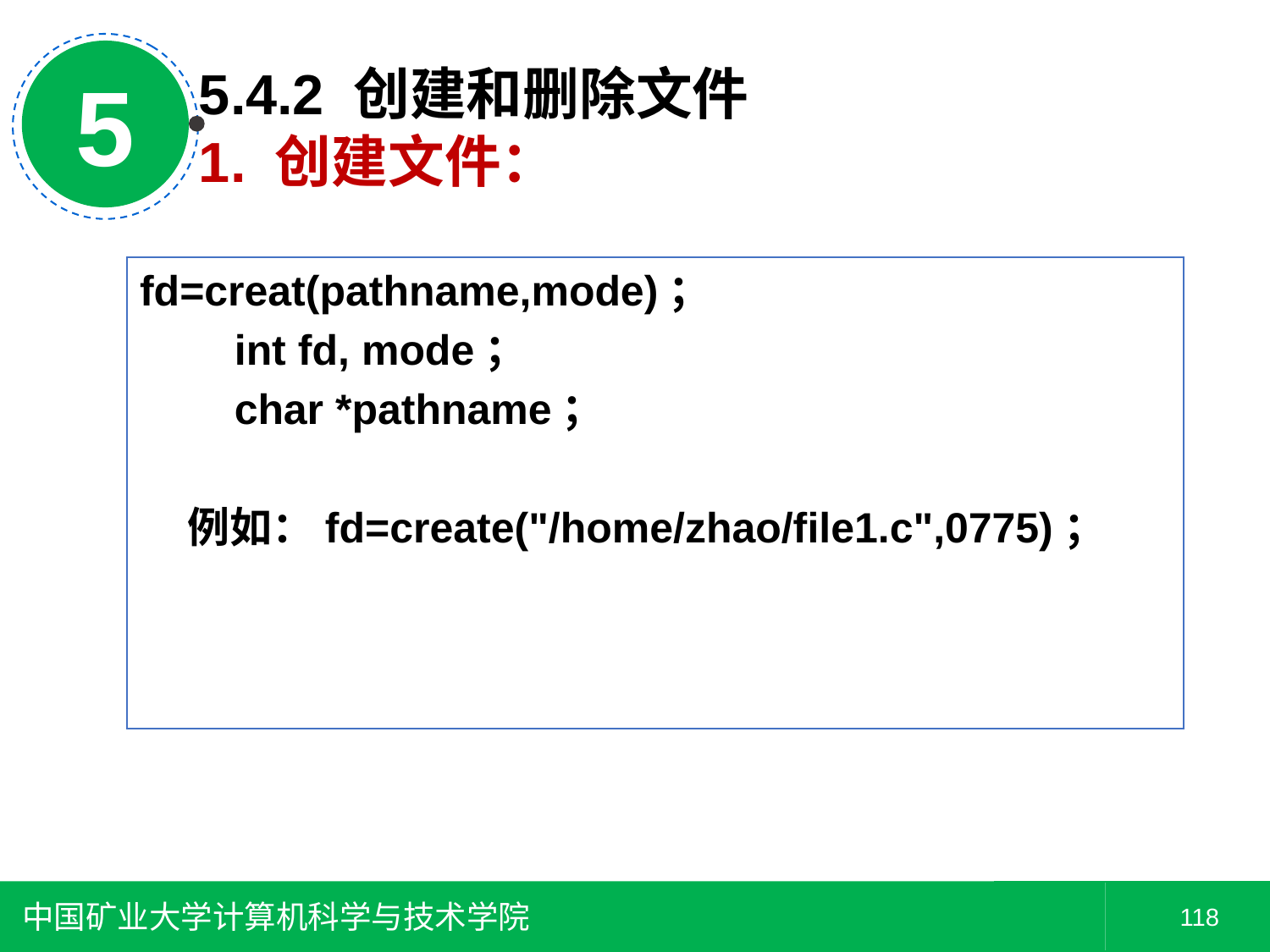

5
5.4.2 创建和删除文件
1. 创建文件：

fd=creat(pathname,mode)；
        int fd, mode；
        char *pathname；

    例如：fd=create("/home/zhao/file1.c",0775)；